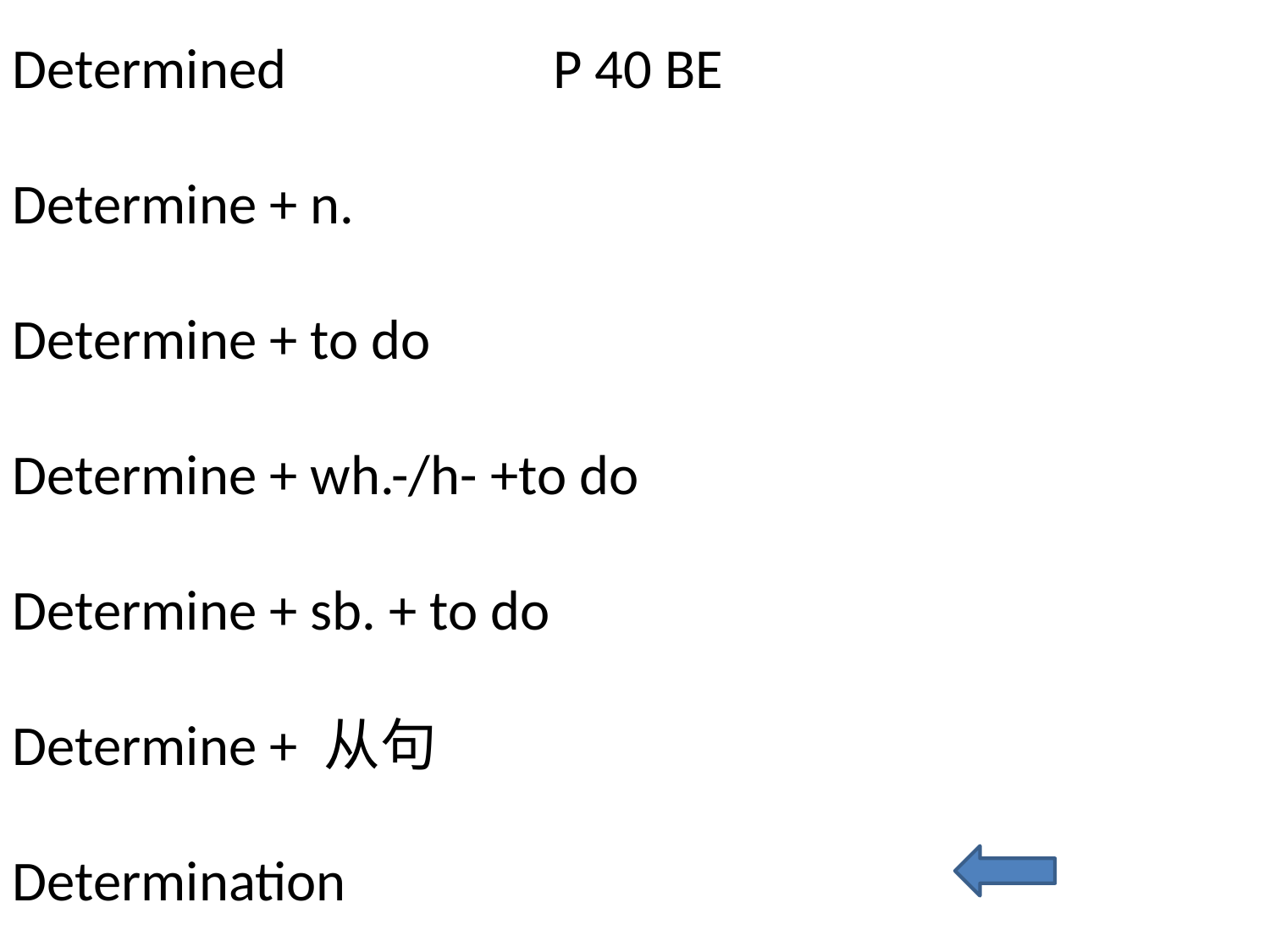

Determined                     P 40 BE

Determine + n.

Determine + to do

Determine + wh.-/h- +to do

Determine + sb. + to do

Determine + 从句

Determination